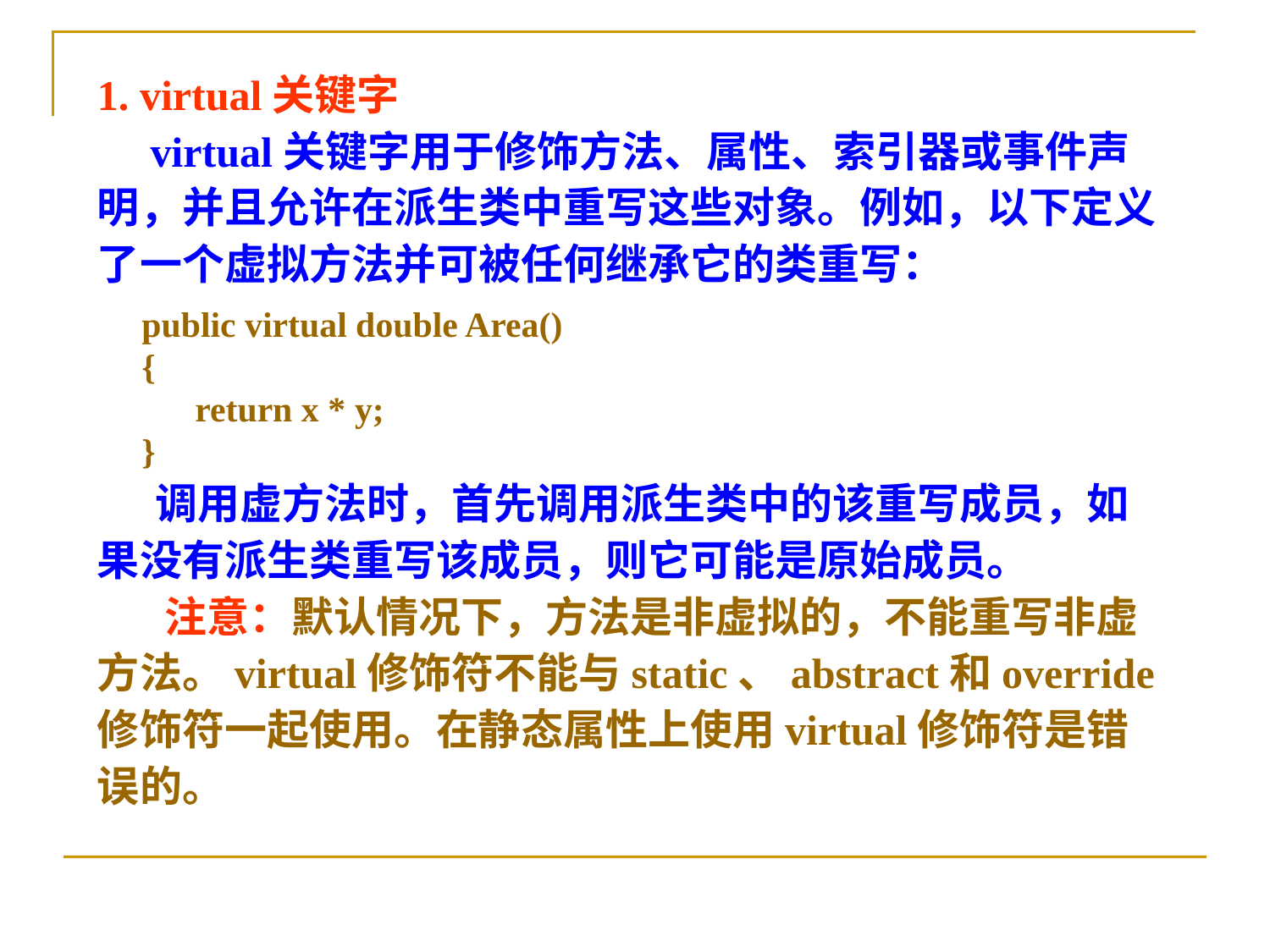

1. virtual关键字
     virtual关键字用于修饰方法、属性、索引器或事件声明，并且允许在派生类中重写这些对象。例如，以下定义了一个虚拟方法并可被任何继承它的类重写：
     public virtual double Area()
     {
           return x * y;
     }
     调用虚方法时，首先调用派生类中的该重写成员，如果没有派生类重写该成员，则它可能是原始成员。
      注意：默认情况下，方法是非虚拟的，不能重写非虚方法。virtual修饰符不能与static、abstract和override修饰符一起使用。在静态属性上使用virtual修饰符是错误的。